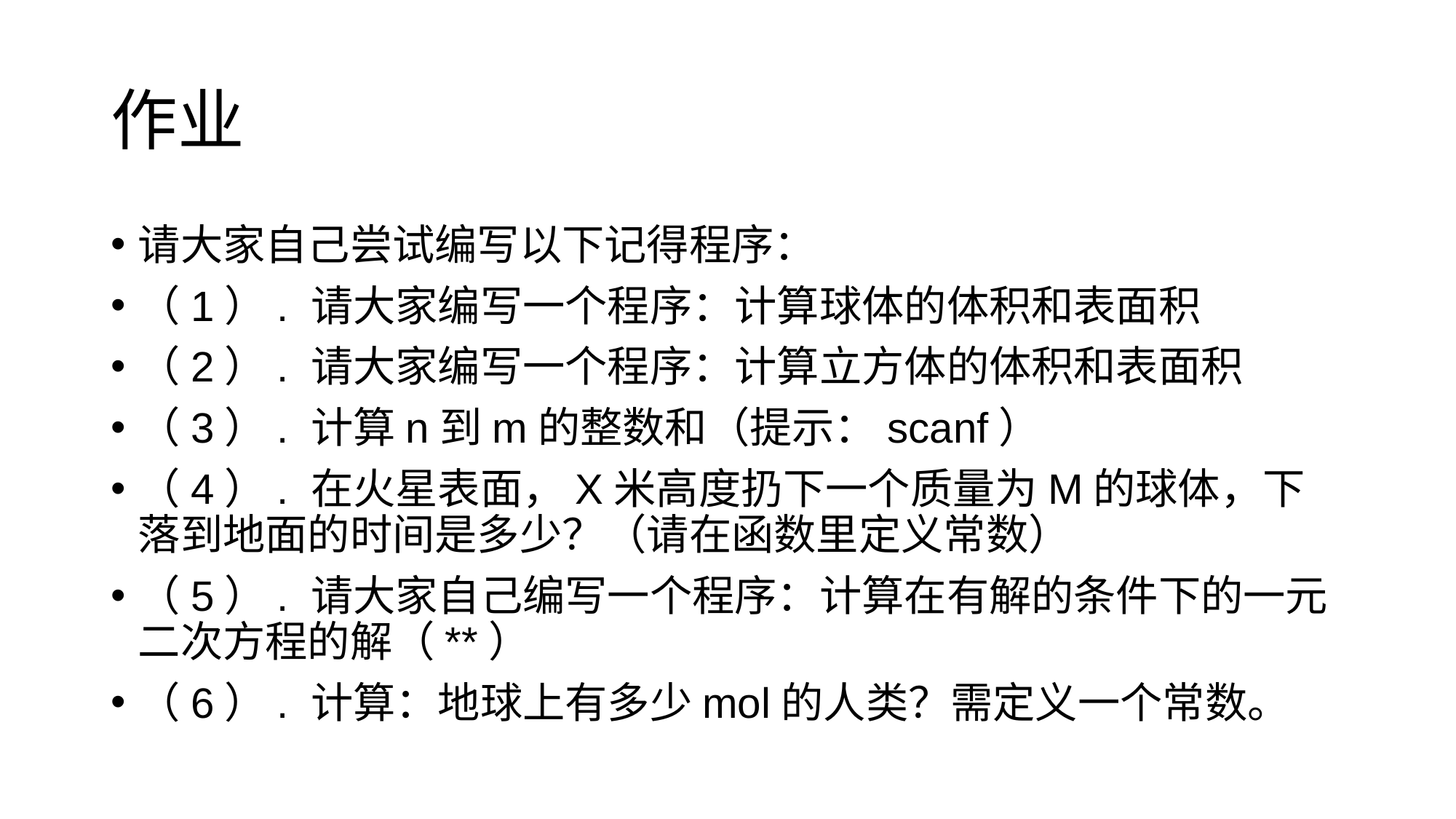

# 作业
请大家自己尝试编写以下记得程序：
（1）. 请大家编写一个程序：计算球体的体积和表面积
（2）. 请大家编写一个程序：计算立方体的体积和表面积
（3）. 计算n到m的整数和（提示：scanf）
（4）. 在火星表面，X米高度扔下一个质量为M的球体，下落到地面的时间是多少？（请在函数里定义常数）
（5）. 请大家自己编写一个程序：计算在有解的条件下的一元二次方程的解（**）
（6）. 计算：地球上有多少mol的人类？需定义一个常数。